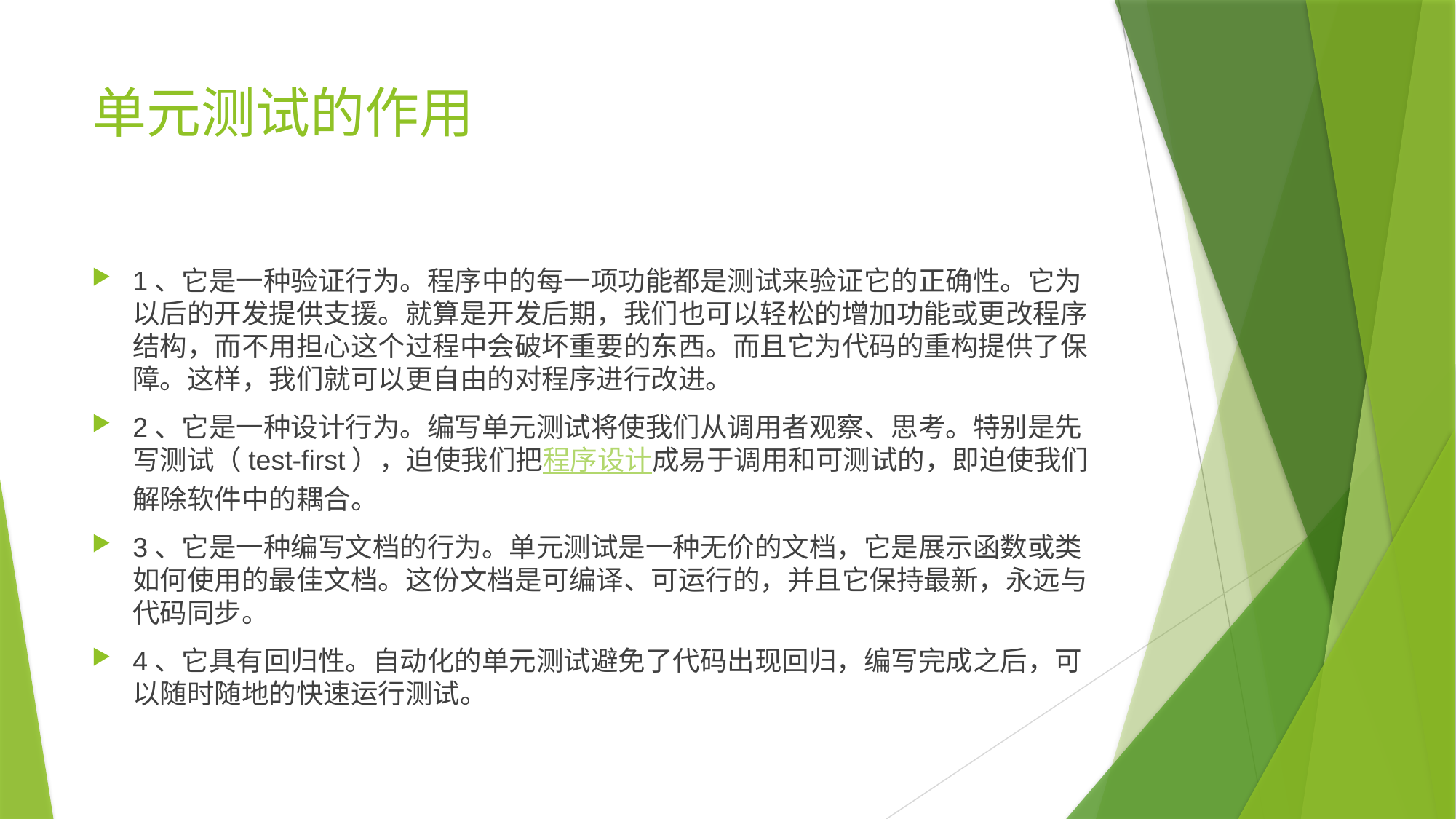

# 单元测试的作用
1、它是一种验证行为。程序中的每一项功能都是测试来验证它的正确性。它为以后的开发提供支援。就算是开发后期，我们也可以轻松的增加功能或更改程序结构，而不用担心这个过程中会破坏重要的东西。而且它为代码的重构提供了保障。这样，我们就可以更自由的对程序进行改进。
2、它是一种设计行为。编写单元测试将使我们从调用者观察、思考。特别是先写测试（test-first），迫使我们把程序设计成易于调用和可测试的，即迫使我们解除软件中的耦合。
3、它是一种编写文档的行为。单元测试是一种无价的文档，它是展示函数或类如何使用的最佳文档。这份文档是可编译、可运行的，并且它保持最新，永远与代码同步。
4、它具有回归性。自动化的单元测试避免了代码出现回归，编写完成之后，可以随时随地的快速运行测试。